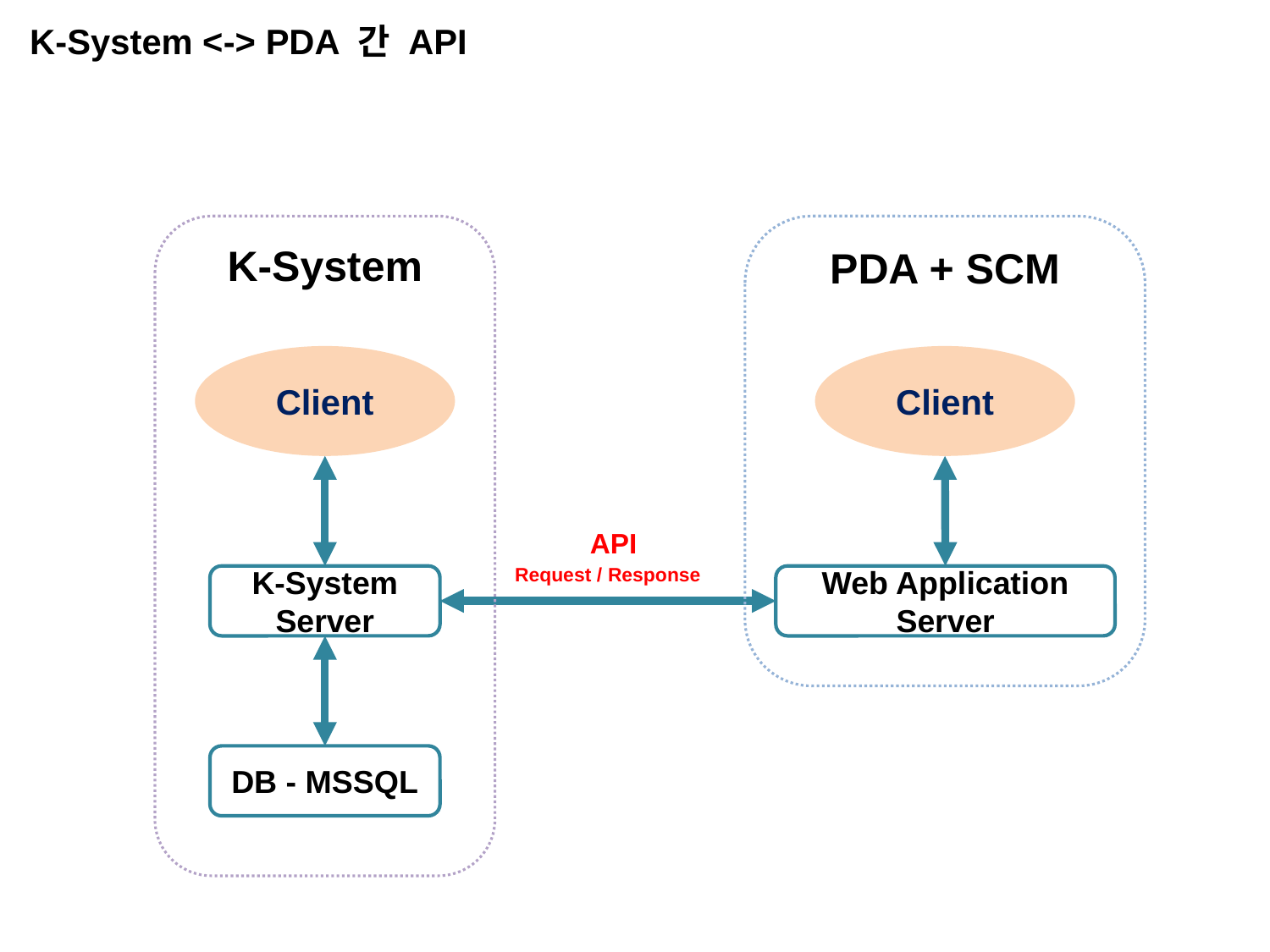

K-System <-> PDA 간 API
K-System
PDA + SCM
Client
Client
API
Request / Response
K-System
Server
Web Application Server
DB - MSSQL